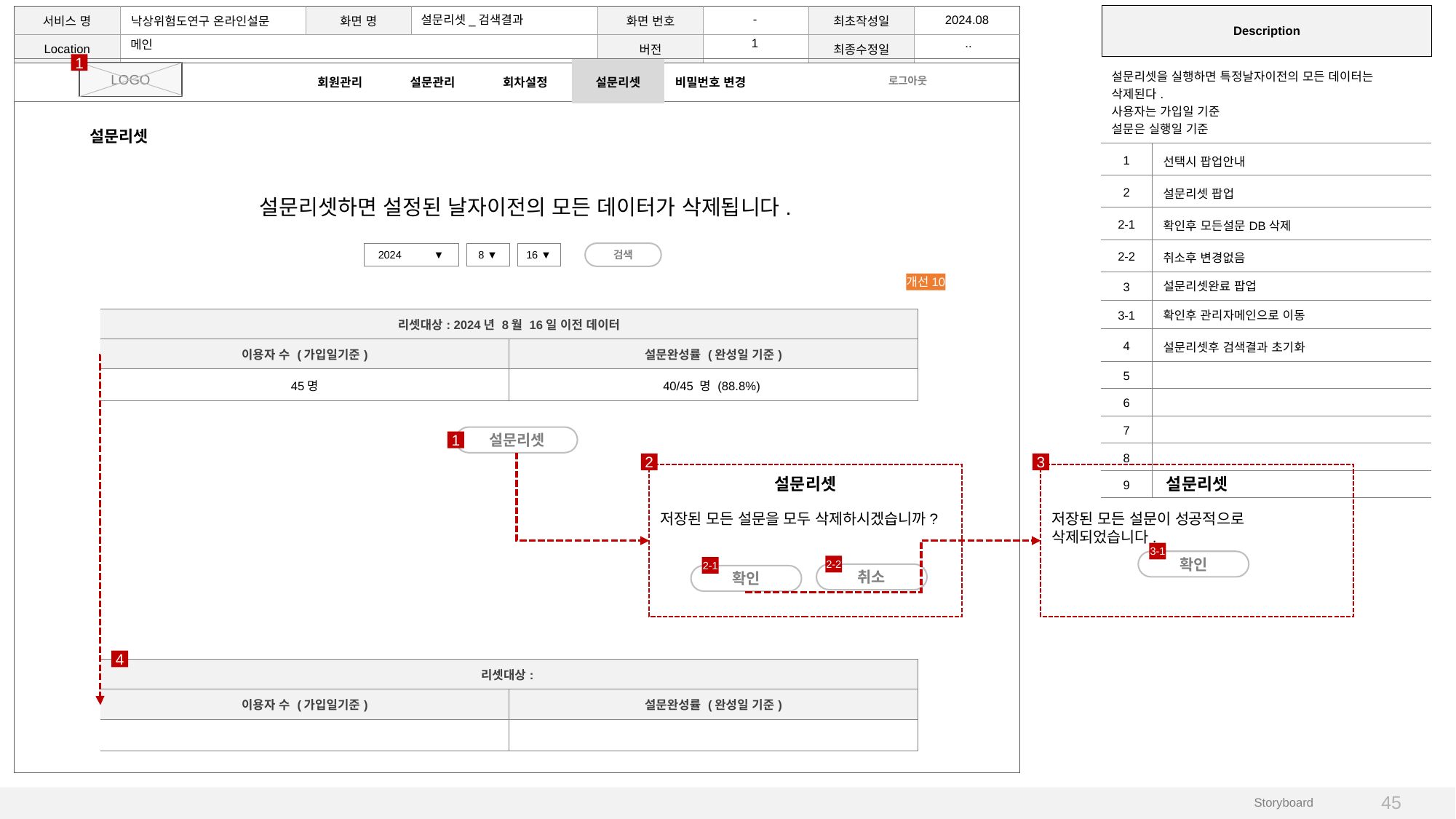

-
설문리셋_검색결과
1
..
메인
1

| 회원관리 | 설문관리 | 회차설정 | 설문리셋 | 비밀번호 변경 |
| --- | --- | --- | --- | --- |
| 설문리셋을 실행하면 특정날자이전의 모든 데이터는 삭제된다. 사용자는 가입일 기준 설문은 실행일 기준 |  |
| --- | --- |
| 1 | 선택시 팝업안내 |
| 2 | 설문리셋 팝업 |
| 2-1 | 확인후 모든설문DB삭제 |
| 2-2 | 취소후 변경없음 |
| 3 | 설문리셋완료 팝업 |
| 3-1 | 확인후 관리자메인으로 이동 |
| 4 | 설문리셋후 검색결과 초기화 |
| 5 |  |
| 6 |  |
| 7 |  |
| 8 |  |
| 9 |  |
LOGO
로그아웃
설문리셋
설문리셋하면 설정된 날자이전의 모든 데이터가 삭제됩니다.
2024           ▼
8 ▼
16 ▼
검색
개선10
| 리셋대상: 2024년 8월 16일 이전 데이터 |  |
| --- | --- |
| 이용자 수 (가입일기준) | 설문완성률 (완성일 기준) |
| 45명 | 40/45 명 (88.8%) |
설문리셋
1
2
3

설문리셋
설문리셋
저장된 모든 설문을 모두 삭제하시겠습니까?
저장된 모든 설문이 성공적으로 삭제되었습니다.
3-1
확인
2-2
2-1
취소
확인
4
| 리셋대상: |  |
| --- | --- |
| 이용자 수 (가입일기준) | 설문완성률 (완성일 기준) |
|  |  |
45